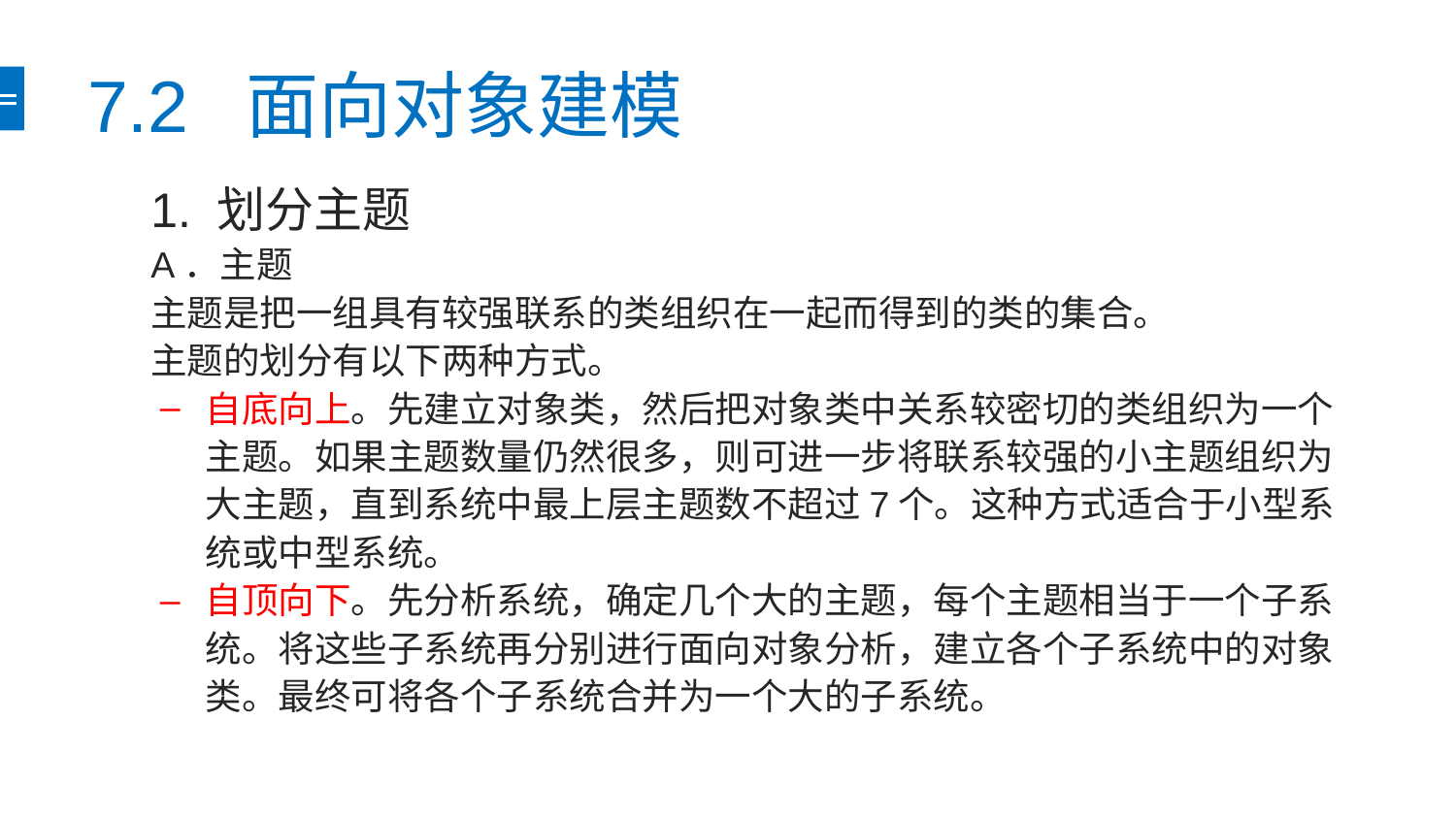

# 7.2  面向对象建模
1. 划分主题
A．主题
主题是把一组具有较强联系的类组织在一起而得到的类的集合。
主题的划分有以下两种方式。
自底向上。先建立对象类，然后把对象类中关系较密切的类组织为一个主题。如果主题数量仍然很多，则可进一步将联系较强的小主题组织为大主题，直到系统中最上层主题数不超过7个。这种方式适合于小型系统或中型系统。
自顶向下。先分析系统，确定几个大的主题，每个主题相当于一个子系统。将这些子系统再分别进行面向对象分析，建立各个子系统中的对象类。最终可将各个子系统合并为一个大的子系统。